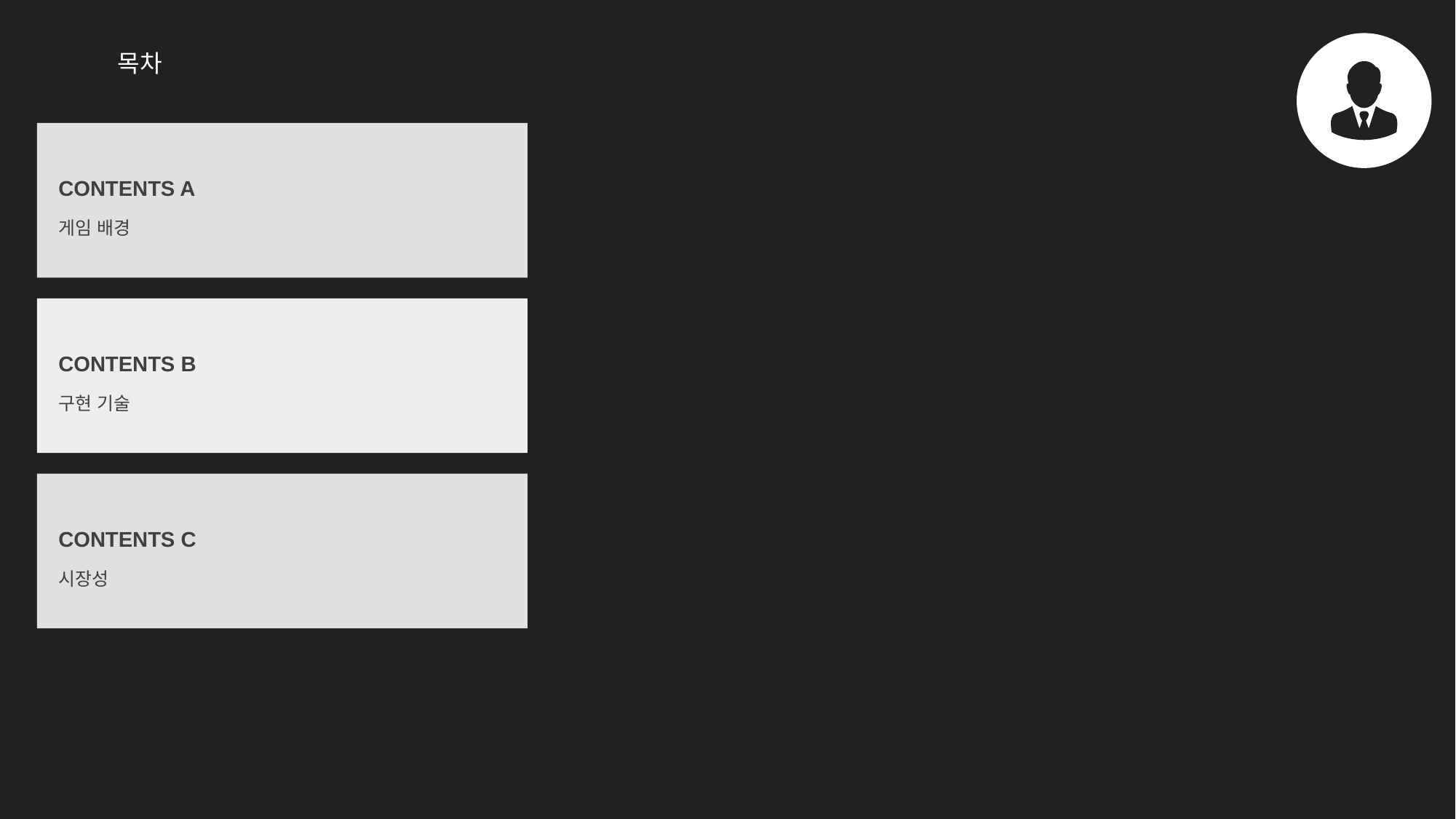

목차

CONTENTS A

게임 배경
CONTENTS B

구현 기술

CONTENTS C

시장성